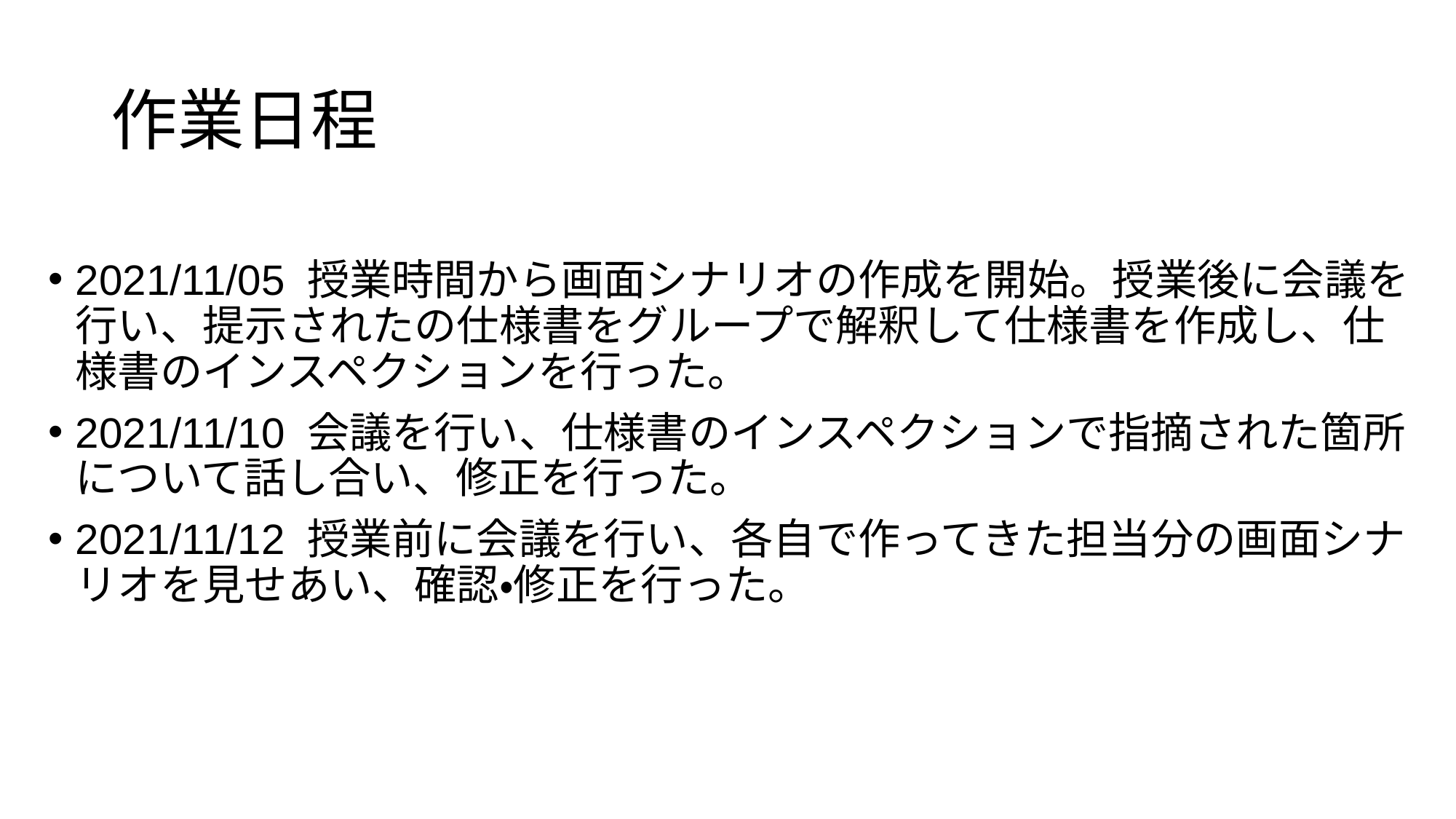

# 作業日程

2021/11/05 授業時間から画面シナリオの作成を開始。授業後に会議を行い、提示されたの仕様書をグループで解釈して仕様書を作成し、仕様書のインスペクションを行った。
2021/11/10 会議を行い、仕様書のインスペクションで指摘された箇所について話し合い、修正を行った。
2021/11/12 授業前に会議を行い、各自で作ってきた担当分の画面シナリオを見せあい、確認・修正を行った。